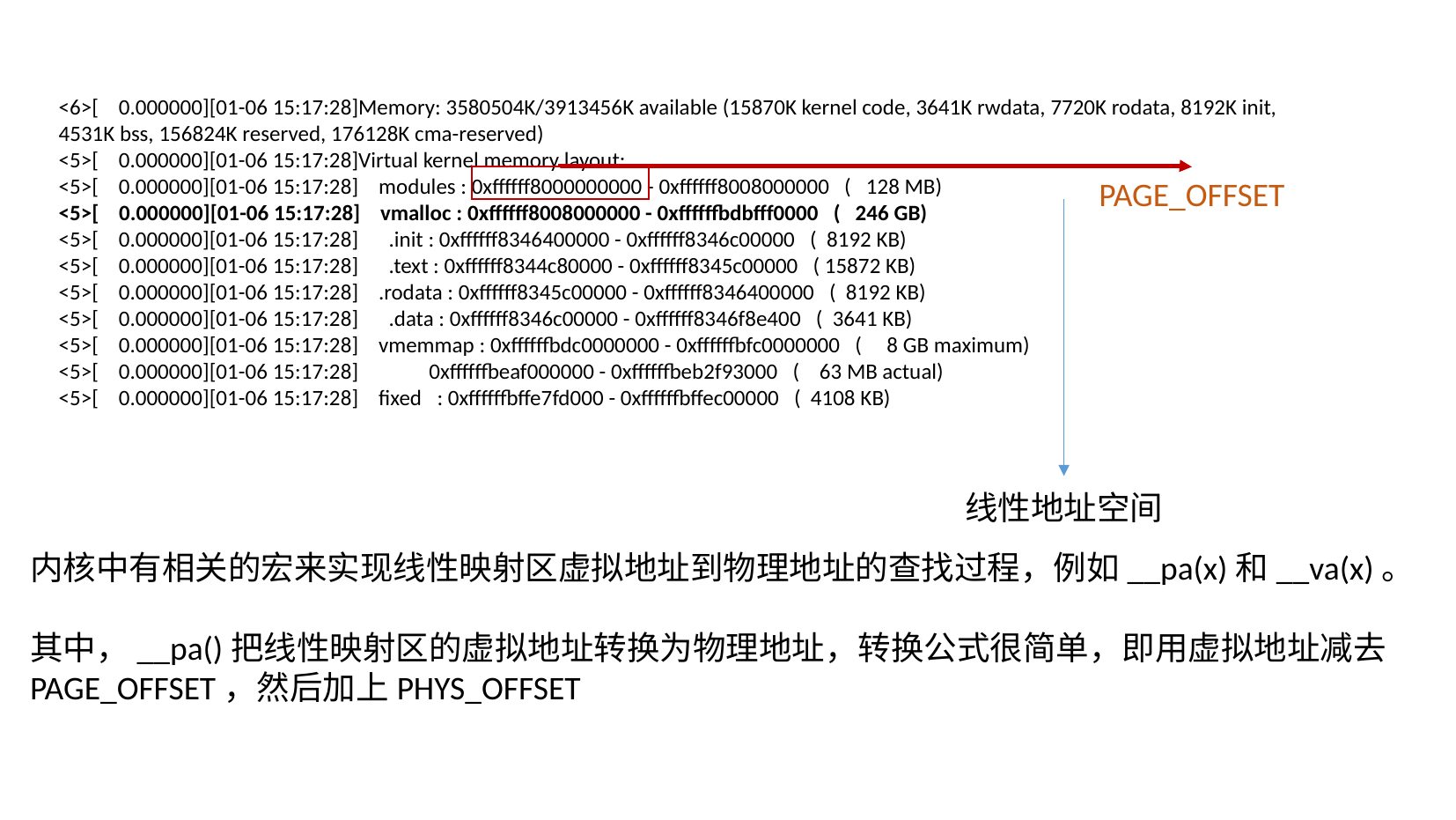

<6>[    0.000000][01-06 15:17:28]Memory: 3580504K/3913456K available (15870K kernel code, 3641K rwdata, 7720K rodata, 8192K init, 4531K bss, 156824K reserved, 176128K cma-reserved)
<5>[    0.000000][01-06 15:17:28]Virtual kernel memory layout:
<5>[    0.000000][01-06 15:17:28]    modules : 0xffffff8000000000 - 0xffffff8008000000   (   128 MB)
<5>[    0.000000][01-06 15:17:28]    vmalloc : 0xffffff8008000000 - 0xffffffbdbfff0000   (   246 GB)
<5>[    0.000000][01-06 15:17:28]      .init : 0xffffff8346400000 - 0xffffff8346c00000   (  8192 KB)
<5>[    0.000000][01-06 15:17:28]      .text : 0xffffff8344c80000 - 0xffffff8345c00000   ( 15872 KB)
<5>[    0.000000][01-06 15:17:28]    .rodata : 0xffffff8345c00000 - 0xffffff8346400000   (  8192 KB)
<5>[    0.000000][01-06 15:17:28]      .data : 0xffffff8346c00000 - 0xffffff8346f8e400   (  3641 KB)
<5>[    0.000000][01-06 15:17:28]    vmemmap : 0xffffffbdc0000000 - 0xffffffbfc0000000   (     8 GB maximum)
<5>[    0.000000][01-06 15:17:28]              0xffffffbeaf000000 - 0xffffffbeb2f93000   (    63 MB actual)
<5>[    0.000000][01-06 15:17:28]    fixed   : 0xffffffbffe7fd000 - 0xffffffbffec00000   (  4108 KB)

PAGE_OFFSET
线性地址空间
内核中有相关的宏来实现线性映射区虚拟地址到物理地址的查找过程，例如__pa(x)和__va(x)。
其中，__pa()把线性映射区的虚拟地址转换为物理地址，转换公式很简单，即用虚拟地址减去PAGE_OFFSET，然后加上PHYS_OFFSET